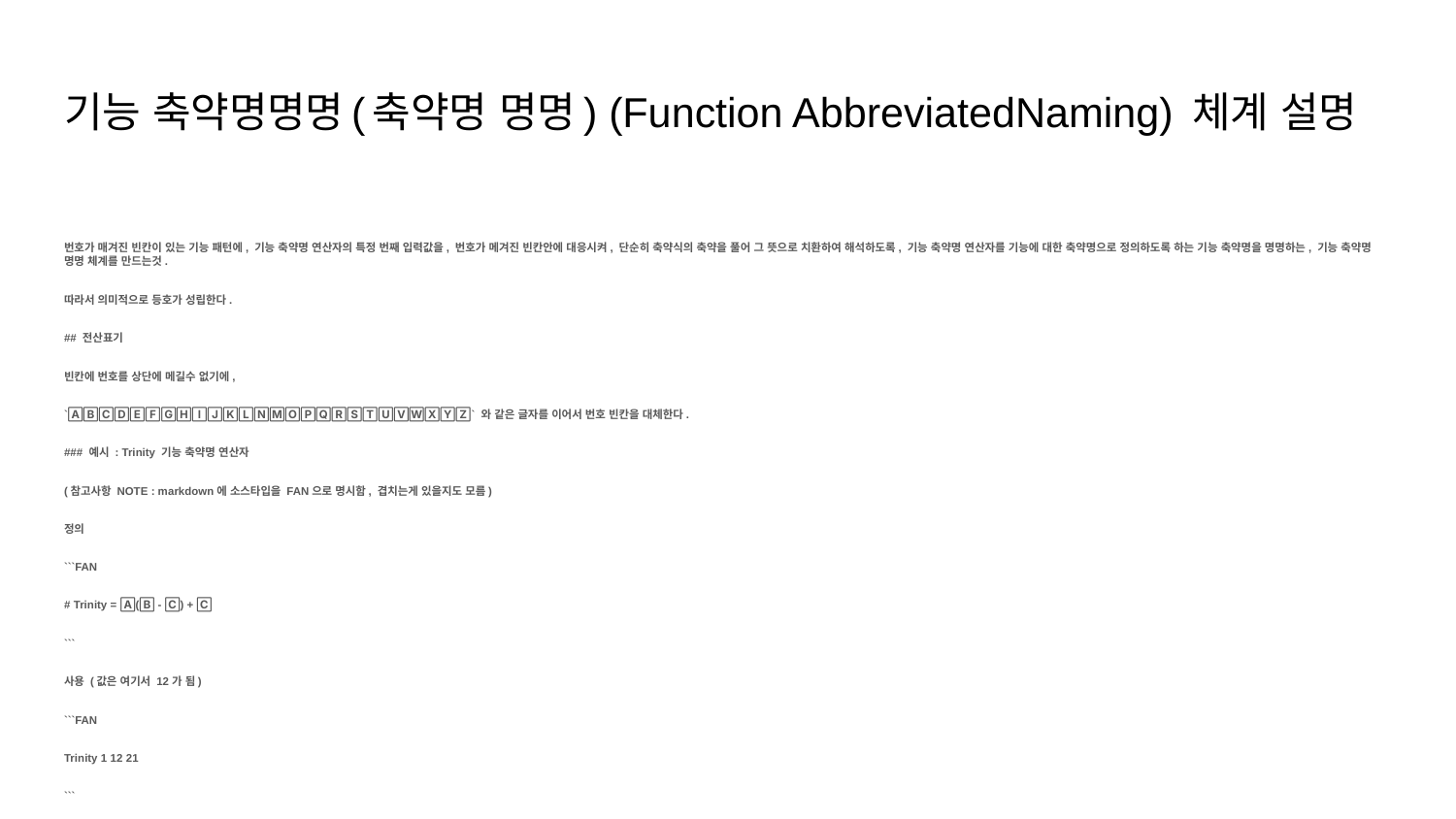

# 기능 축약명명명(축약명 명명) (Function AbbreviatedNaming) 체계 설명
번호가 매겨진 빈칸이 있는 기능 패턴에, 기능 축약명 연산자의 특정 번째 입력값을, 번호가 메겨진 빈칸안에 대응시켜, 단순히 축약식의 축약을 풀어 그 뜻으로 치환하여 해석하도록, 기능 축약명 연산자를 기능에 대한 축약명으로 정의하도록 하는 기능 축약명을 명명하는, 기능 축약명 명명 체계를 만드는것.
따라서 의미적으로 등호가 성립한다.
## 전산표기
빈칸에 번호를 상단에 메길수 없기에,
`🄰🄱🄲🄳🄴🄵🄶🄷🄸🄹🄺🄻🄽🄼🄾🄿🅀🅁🅂🅃🅄🅅🅆🅇🅈🅉` 와 같은 글자를 이어서 번호 빈칸을 대체한다.
### 예시 : Trinity 기능 축약명 연산자
(참고사항 NOTE : markdown에 소스타입을 FAN으로 명시함, 겹치는게 있을지도 모름)
정의
```FAN
# Trinity = 🄰(🄱 - 🄲) + 🄲
```
사용 (값은 여기서 12가 됨)
```FAN
Trinity 1 12 21
```